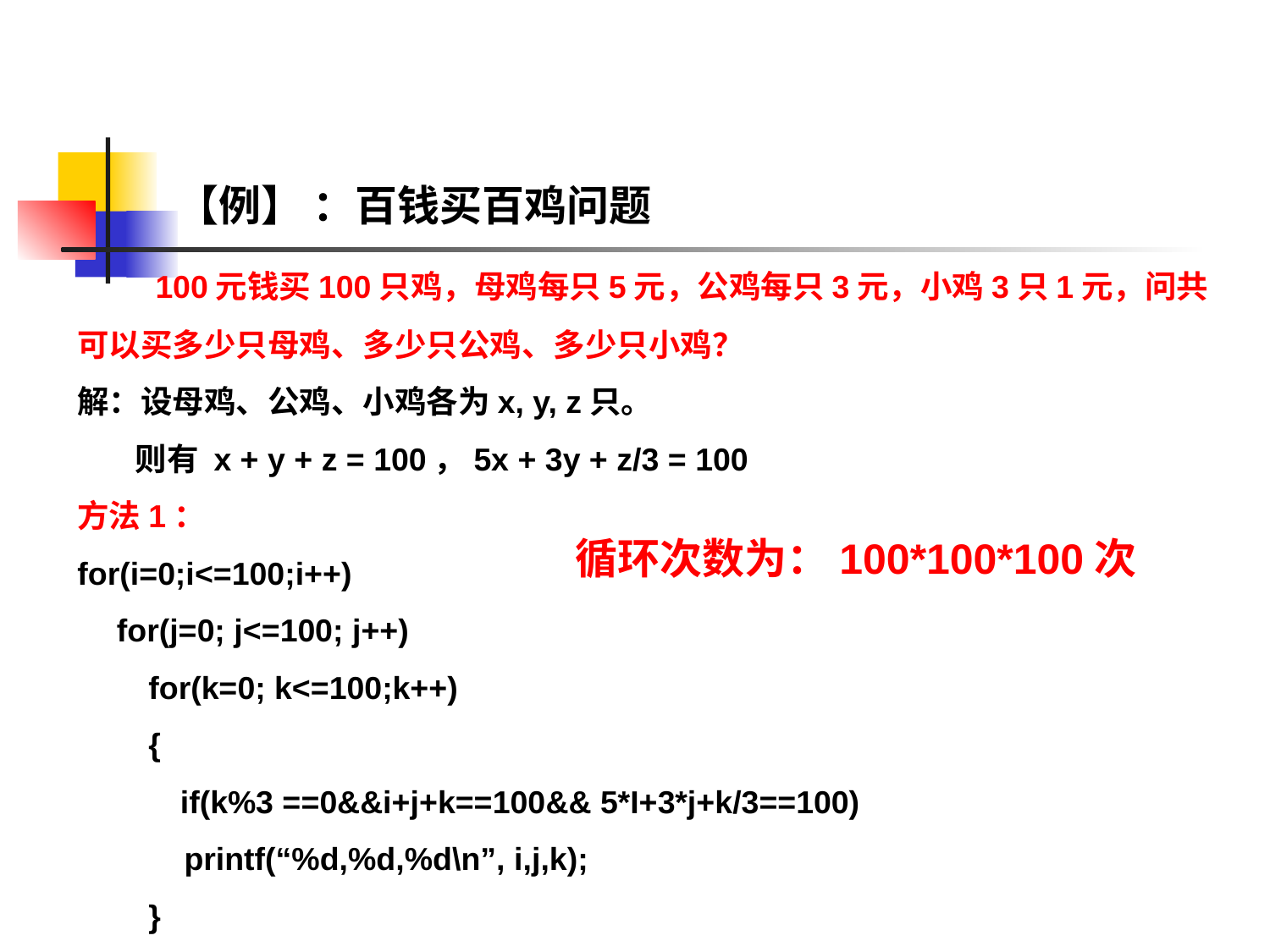

【例】 ：百钱买百鸡问题
        100元钱买100只鸡，母鸡每只5元，公鸡每只3元，小鸡3只1元，问共可以买多少只母鸡、多少只公鸡、多少只小鸡？
解：设母鸡、公鸡、小鸡各为x, y, z只。
       则有 x + y + z = 100，5x + 3y + z/3 = 100
方法1：
for(i=0;i<=100;i++)
　for(j=0; j<=100; j++)
　　for(k=0; k<=100;k++)
        {
　　　if(k%3 ==0&&i+j+k==100&& 5*I+3*j+k/3==100)
            printf(“%d,%d,%d\n”, i,j,k);
　　}
循环次数为：100*100*100次